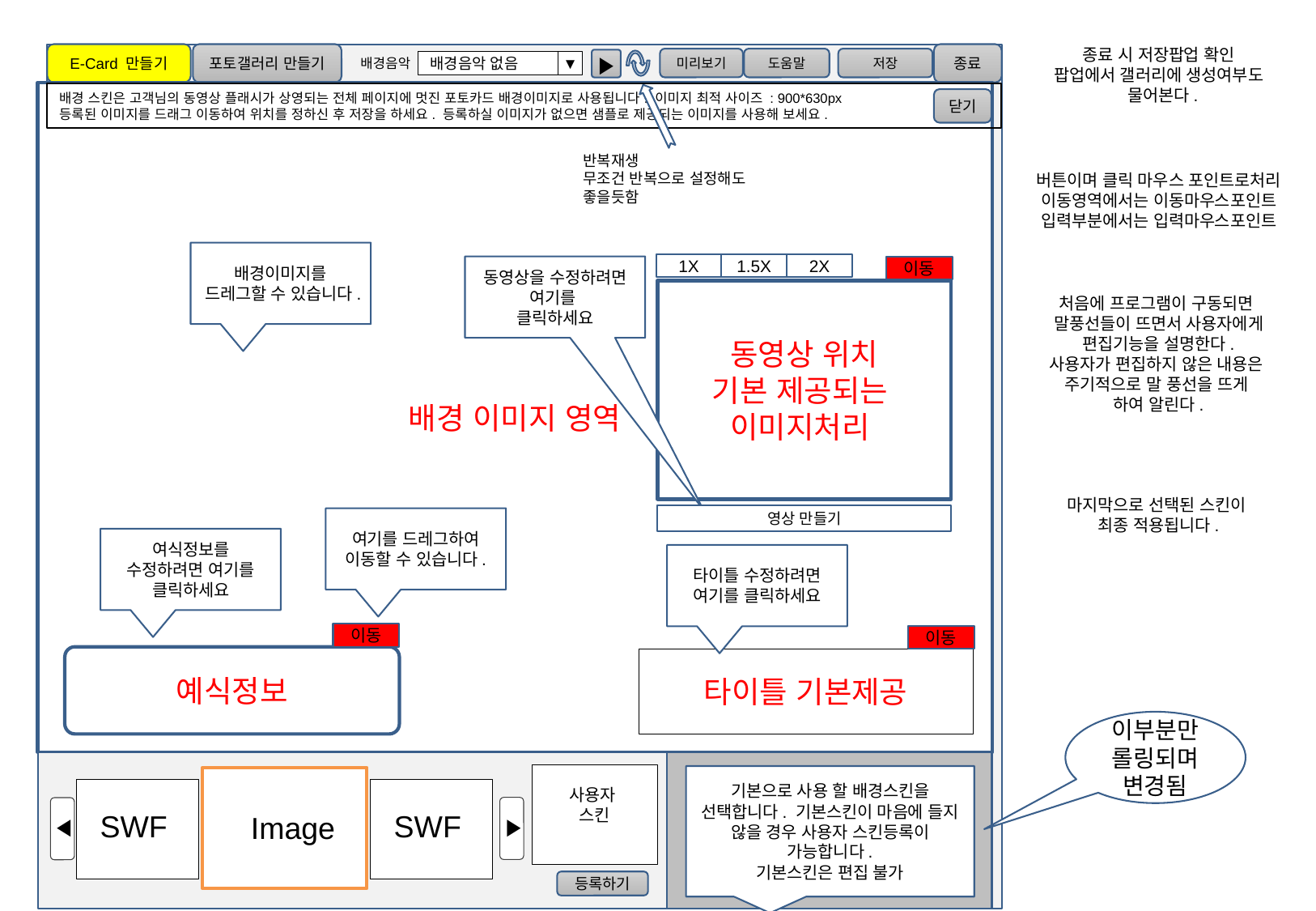

종료 시 저장팝업 확인
팝업에서 갤러리에 생성여부도
 물어본다.

E-Card 만들기

포토갤러리 만들기
종료
미리보기
도움말
저장
배경음악

▶
배경음악 없음
▼
배경 이미지 영역
배경 스킨은 고객님의 동영상 플래시가 상영되는 전체 페이지에 멋진 포토카드 배경이미지로 사용됩니다. 이미지 최적 사이즈 : 900*630px
등록된 이미지를 드래그 이동하여 위치를 정하신 후 저장을 하세요. 등록하실 이미지가 없으면 샘플로 제공되는 이미지를 사용해 보세요.
닫기

반복재생
무조건 반복으로 설정해도
좋을듯함
버튼이며 클릭 마우스 포인트로처리
이동영역에서는 이동마우스포인트
입력부분에서는 입력마우스포인트
배경이미지를 드레그할 수 있습니다.
1X
1.5X
2X
동영상을 수정하려면 여기를
클릭하세요
이동
동영상 위치
기본 제공되는
이미지처리
처음에 프로그램이 구동되면
말풍선들이 뜨면서 사용자에게
편집기능을 설명한다.
사용자가 편집하지 않은 내용은
주기적으로 말 풍선을 뜨게
하여 알린다.
마지막으로 선택된 스킨이
최종 적용됩니다.
영상 만들기
여기를 드레그하여
이동할 수 있습니다.
여식정보를 수정하려면 여기를 클릭하세요
타이틀 수정하려면 여기를 클릭하세요
이동
이동
예식정보
타이틀 기본제공
이부분만 롤링되며 변경됨

사용자
스킨

기본으로 사용 할 배경스킨을 선택합니다. 기본스킨이 마음에 들지
않을 경우 사용자 스킨등록이
가능합니다.
기본스킨은 편집 불가

▶
◀
SWF
SWF
Image
등록하기